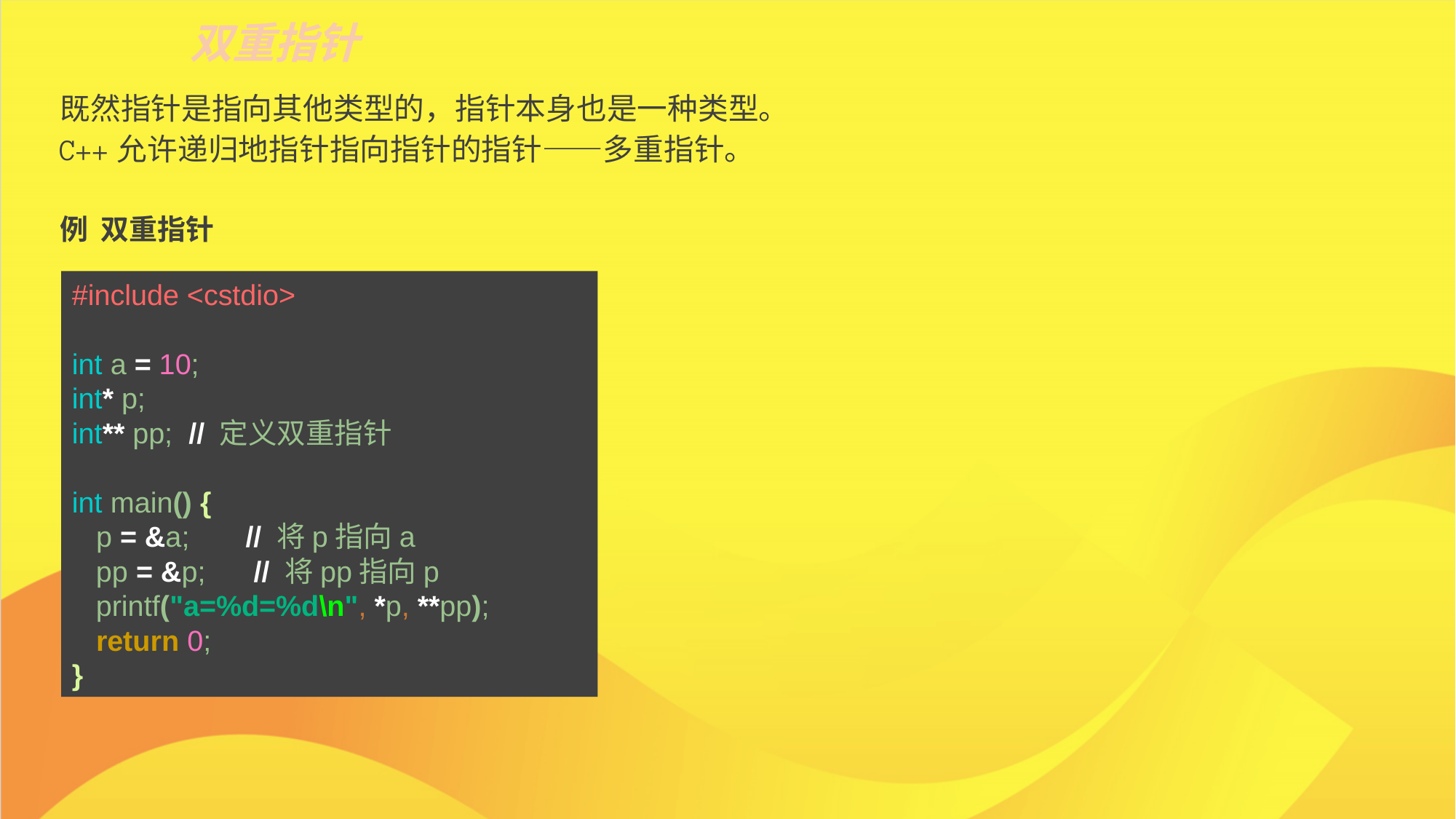

双重指针

既然指针是指向其他类型的，指针本身也是一种类型。
C++允许递归地指针指向指针的指针——多重指针。

例  双重指针

#include <cstdio>
int a = 10;
int* p;
int** pp;  // 定义双重指针
int main() {
   p = &a;       // 将p指向a
   pp = &p;      // 将pp指向p
   printf("a=%d=%d\n", *p, **pp);
   return 0;
}